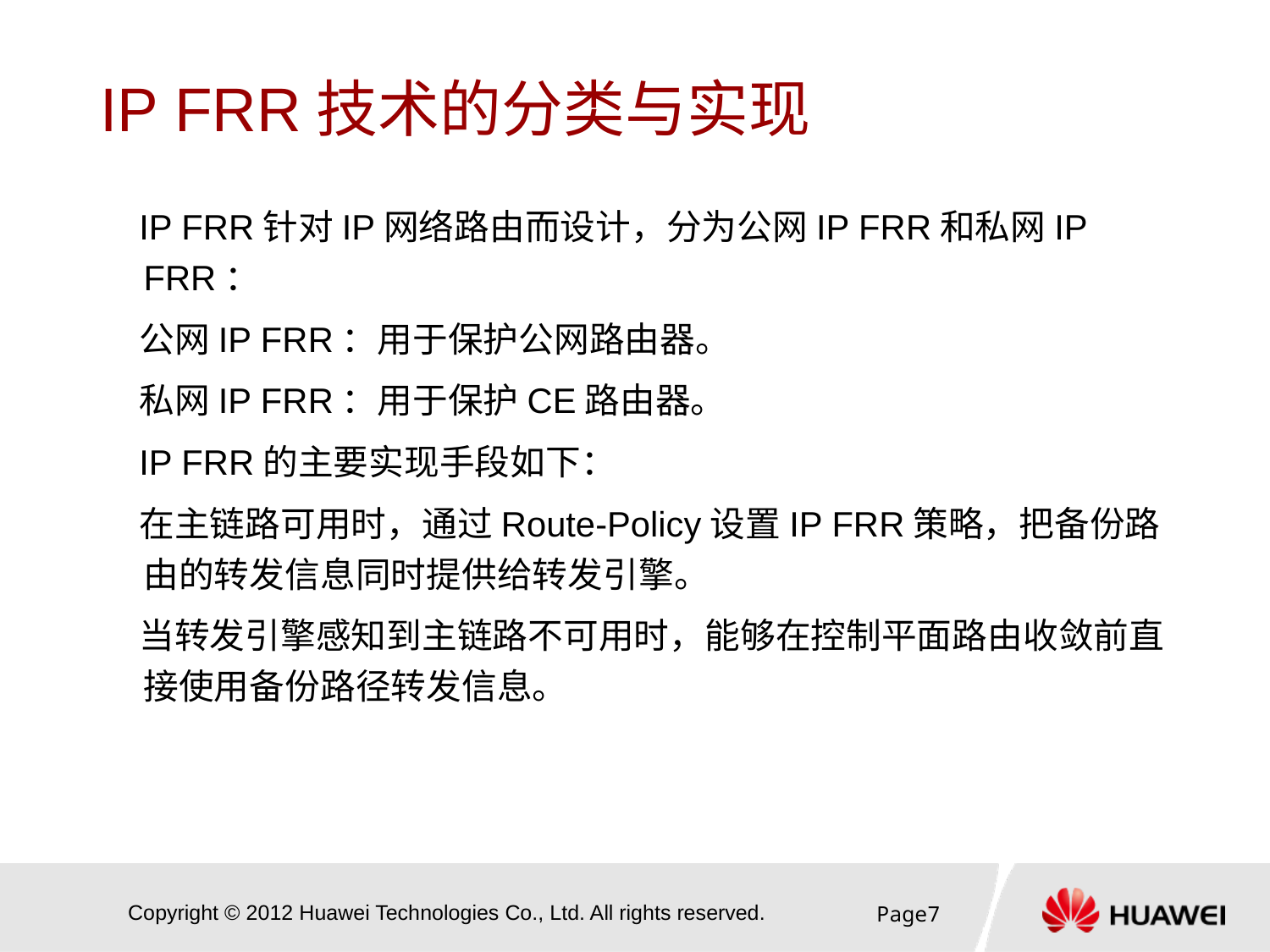

# IP FRR技术的分类与实现
IP FRR针对IP网络路由而设计，分为公网IP FRR和私网IP FRR：
公网IP FRR：用于保护公网路由器。
私网IP FRR：用于保护CE路由器。
IP FRR的主要实现手段如下：
在主链路可用时，通过Route-Policy设置IP FRR策略，把备份路由的转发信息同时提供给转发引擎。
当转发引擎感知到主链路不可用时，能够在控制平面路由收敛前直接使用备份路径转发信息。
Page7